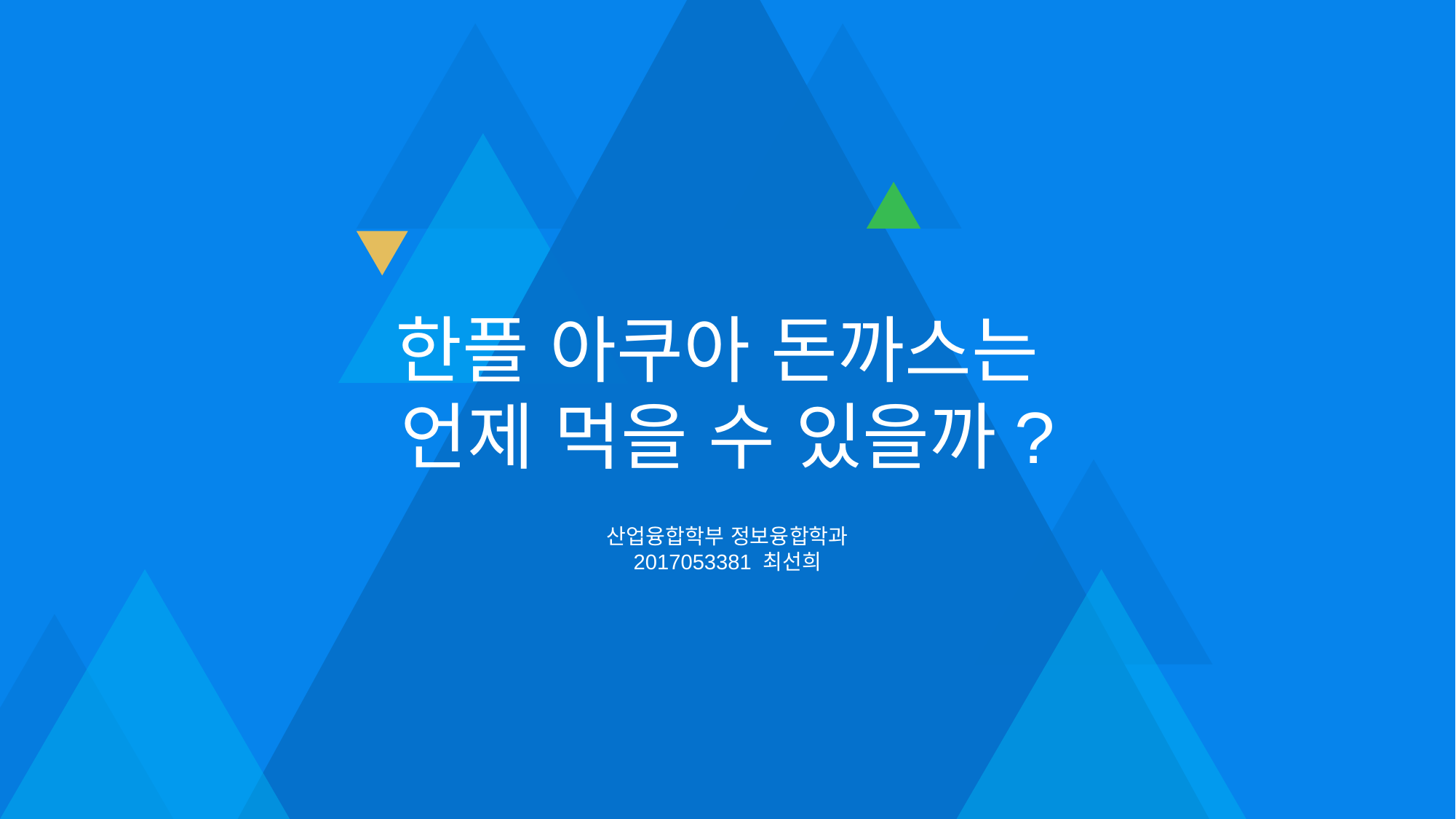

한플 아쿠아 돈까스는
언제 먹을 수 있을까?

산업융합학부 정보융합학과
2017053381 최선희